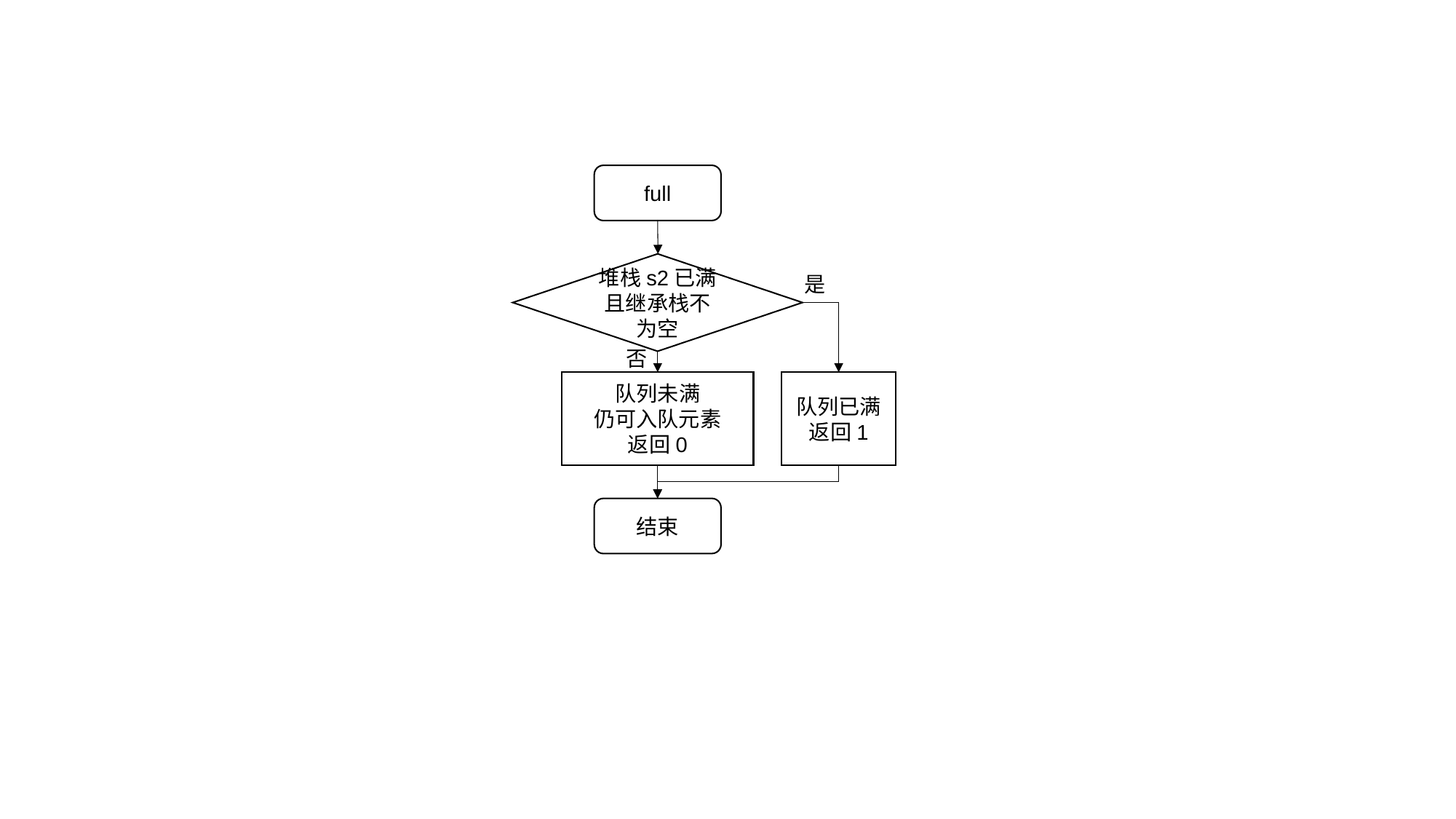

full
堆栈s2已满且继承栈不为空
是
否
队列未满
仍可入队元素
返回0
队列已满
返回1
结束